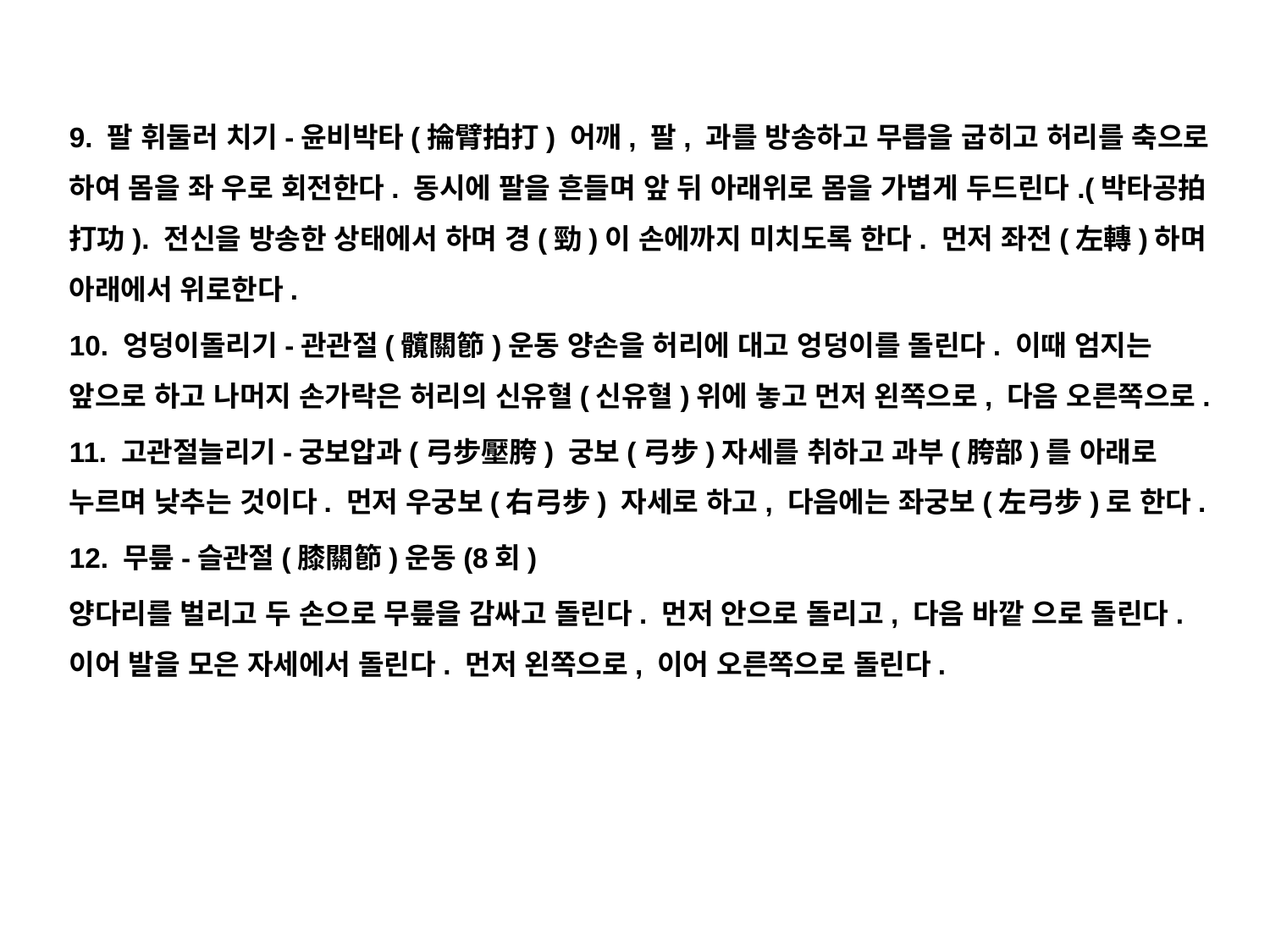

9. 팔 휘둘러 치기-윤비박타(掄臂拍打) 어깨, 팔, 과를 방송하고 무릅을 굽히고 허리를 축으로 하여 몸을 좌 우로 회전한다. 동시에 팔을 흔들며 앞 뒤 아래위로 몸을 가볍게 두드린다.(박타공拍打功). 전신을 방송한 상태에서 하며 경(勁)이 손에까지 미치도록 한다. 먼저 좌전(左轉)하며 아래에서 위로한다.
10. 엉덩이돌리기-관관절(髖關節)운동 양손을 허리에 대고 엉덩이를 돌린다. 이때 엄지는 앞으로 하고 나머지 손가락은 허리의 신유혈(신유혈)위에 놓고 먼저 왼쪽으로, 다음 오른쪽으로.
11. 고관절늘리기-궁보압과(弓步壓胯) 궁보(弓步)자세를 취하고 과부(胯部)를 아래로 누르며 낮추는 것이다. 먼저 우궁보(右弓步) 자세로 하고, 다음에는 좌궁보(左弓步)로 한다.
12. 무릎-슬관절(膝關節)운동(8회)
양다리를 벌리고 두 손으로 무릎을 감싸고 돌린다. 먼저 안으로 돌리고, 다음 바깥 으로 돌린다. 이어 발을 모은 자세에서 돌린다. 먼저 왼쪽으로, 이어 오른쪽으로 돌린다.